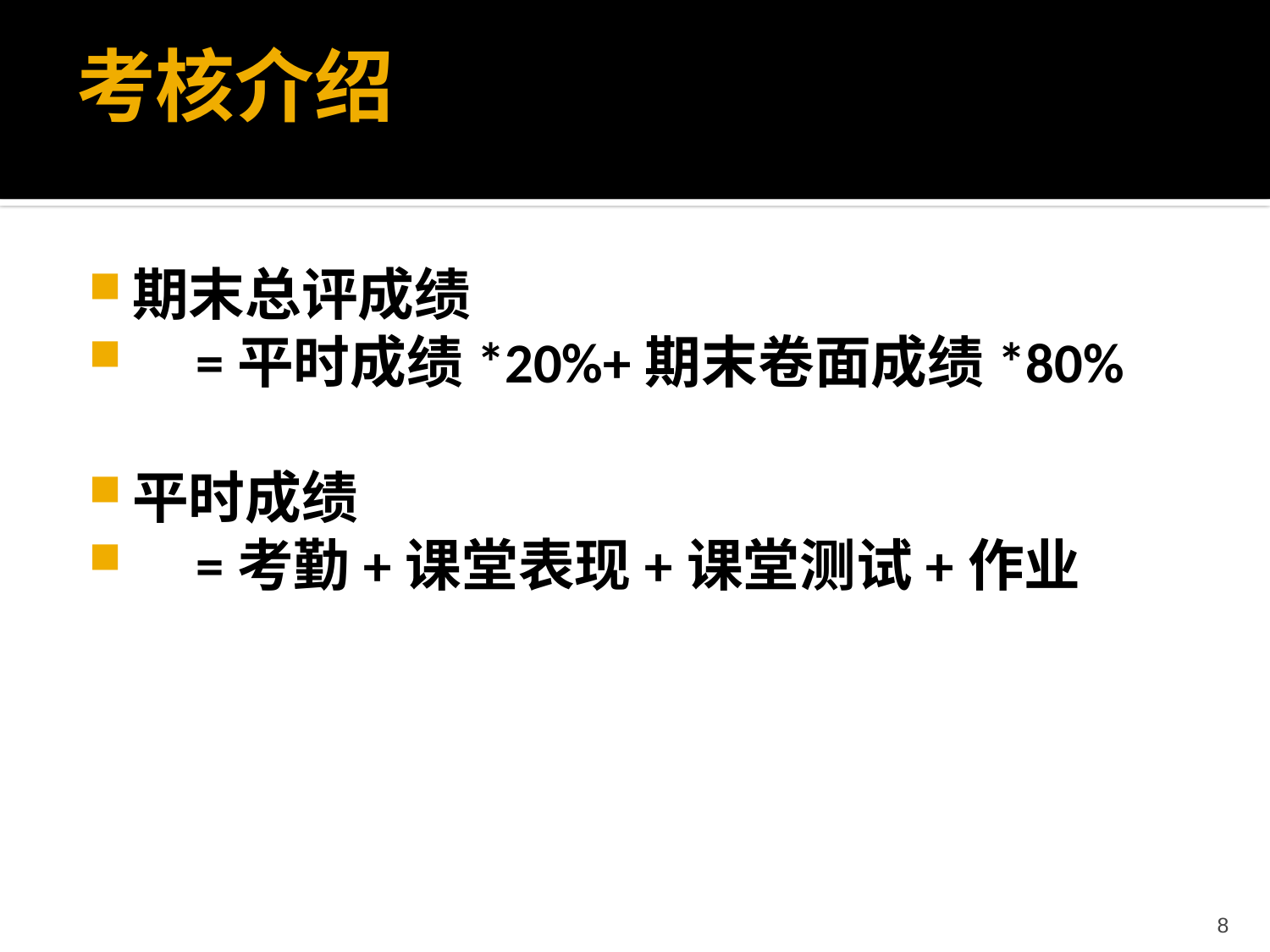

# 考核介绍
期末总评成绩
     =平时成绩*20%+期末卷面成绩*80%

平时成绩
     =考勤+课堂表现+课堂测试+作业

8